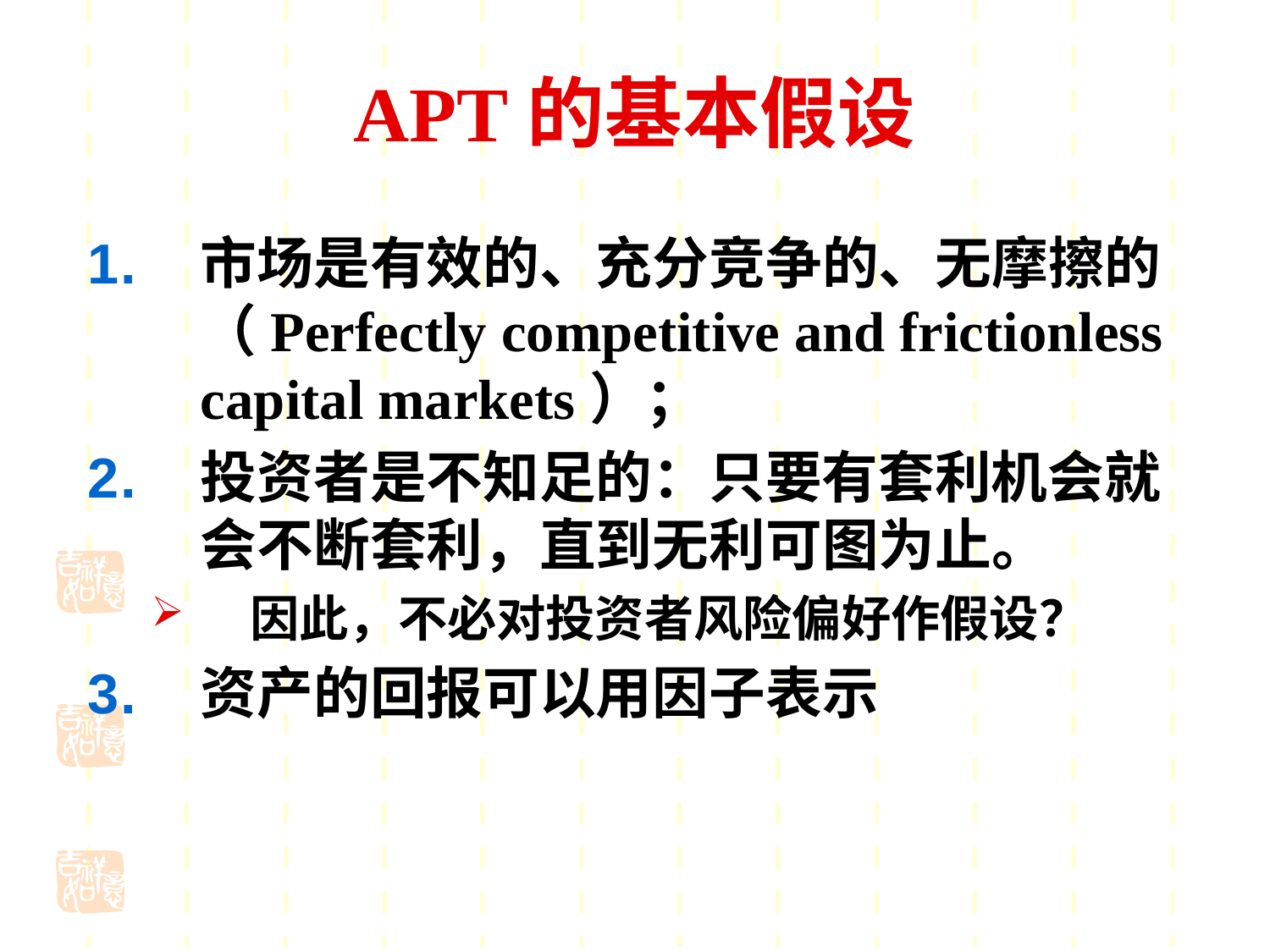

# APT的基本假设
市场是有效的、充分竞争的、无摩擦的（Perfectly competitive and frictionless capital markets）；
投资者是不知足的：只要有套利机会就会不断套利，直到无利可图为止。
因此，不必对投资者风险偏好作假设？
资产的回报可以用因子表示